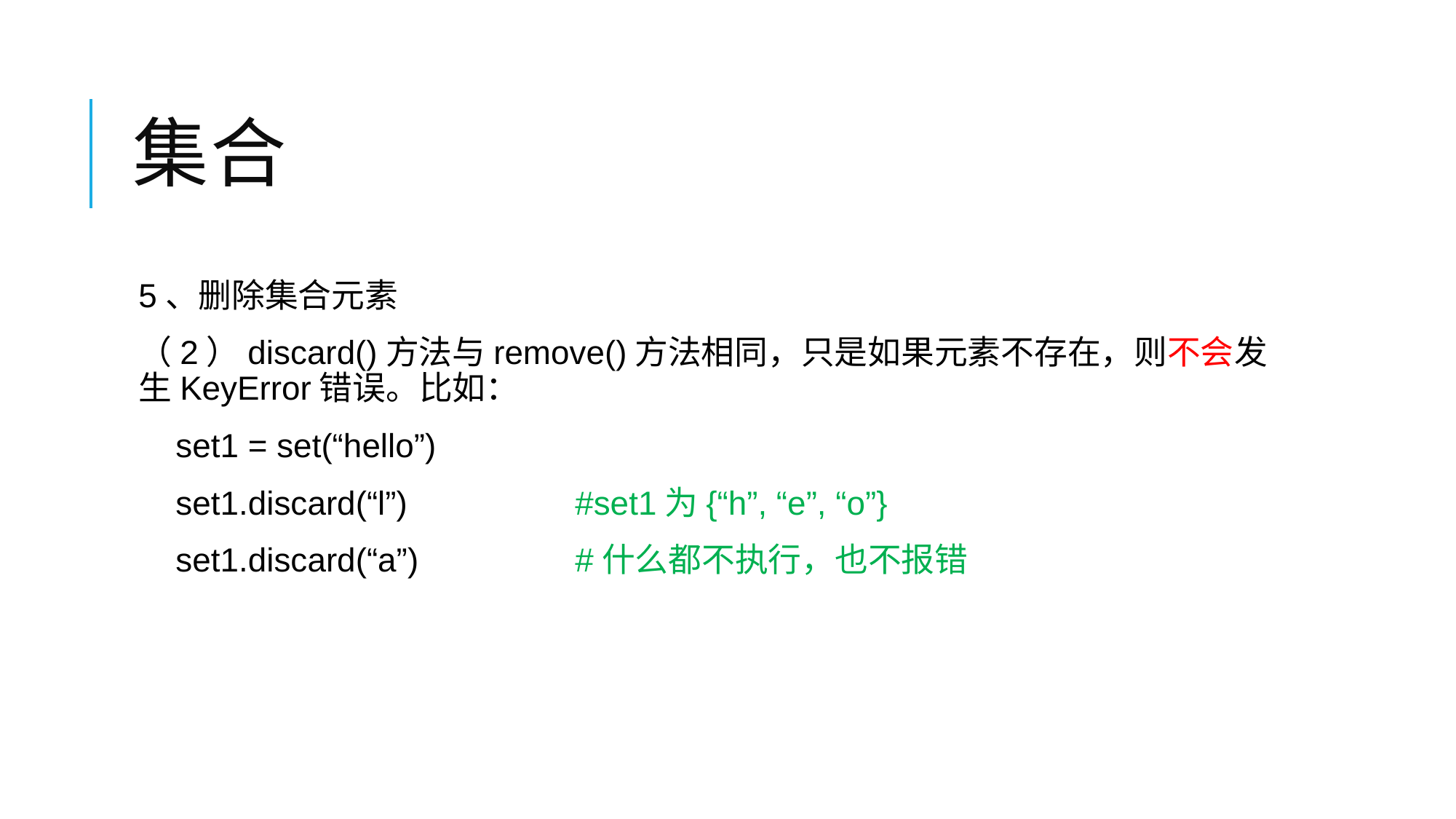

# 集合
5、删除集合元素
（2）discard()方法与remove()方法相同，只是如果元素不存在，则不会发生KeyError错误。比如：
    set1 = set(“hello”)
    set1.discard(“l”)		#set1为{“h”, “e”, “o”}
    set1.discard(“a”)		#什么都不执行，也不报错